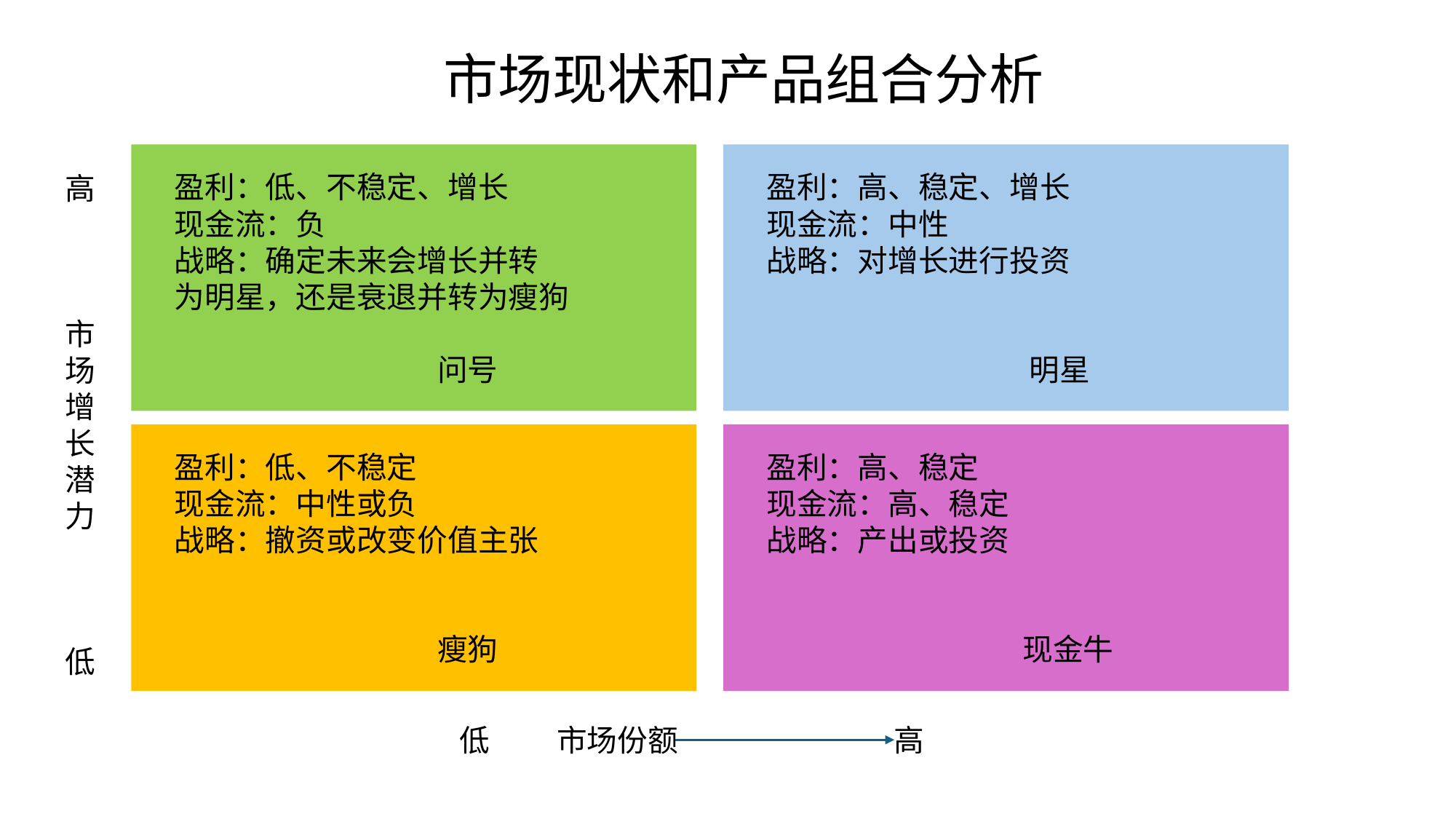

展望未来的一个过程，可以预测技术趋势及对企业的潜在影响。
技术预见的流程如下：
市场现状和产品组合分析
高

市场增长潜力

低
盈利：低、不稳定、增长
现金流：负
战略：确定未来会增长并转
为明星，还是衰退并转为瘦狗

                                      问号
盈利：高、稳定、增长
现金流：中性
战略：对增长进行投资

                                      明星
盈利：低、不稳定
现金流：中性或负
战略：撤资或改变价值主张

                                      瘦狗
盈利：高、稳定
现金流：高、稳定
战略：产出或投资

                                     现金牛
低          市场份额                                高